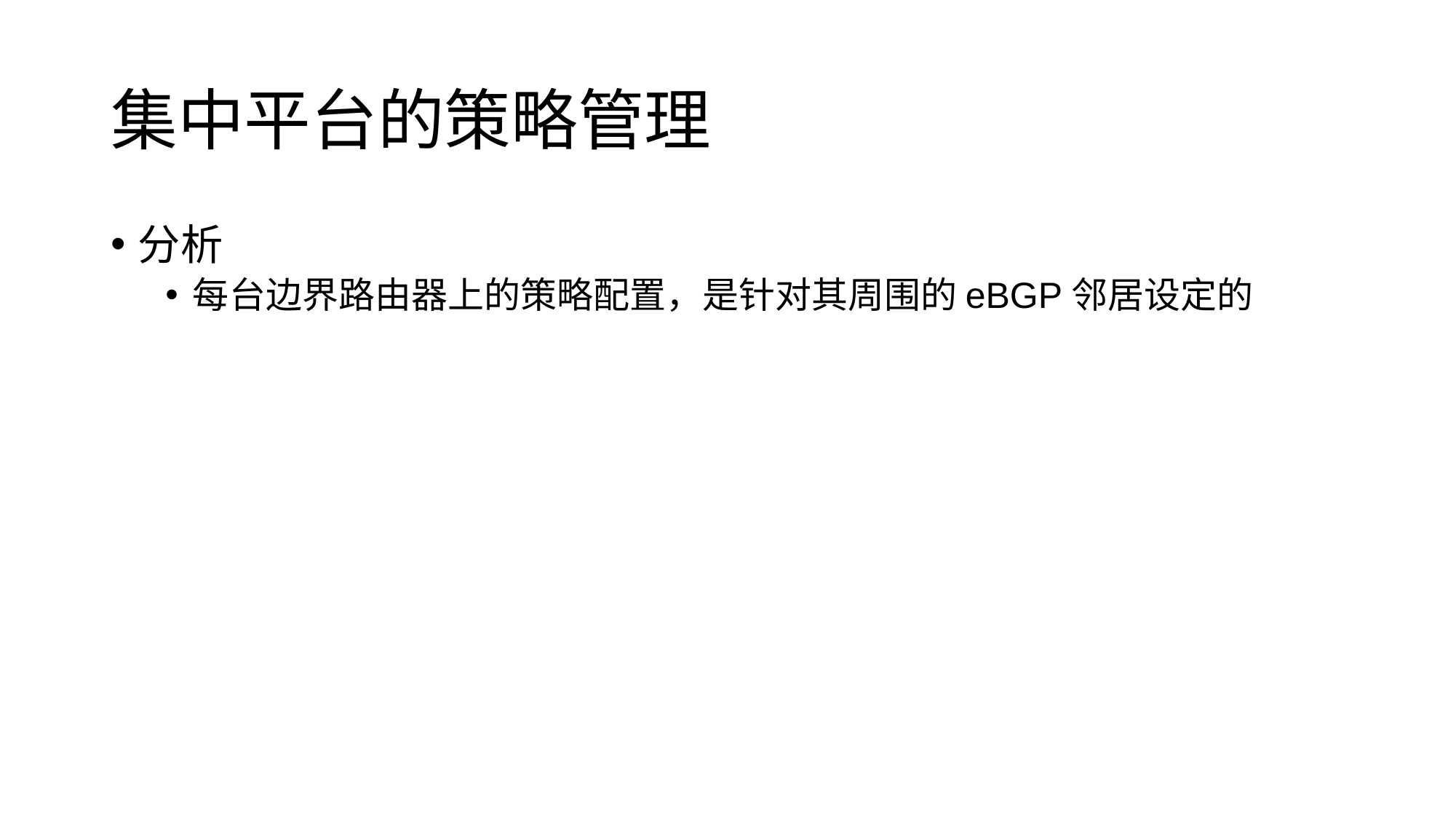

# 集中平台的策略管理
分析
每台边界路由器上的策略配置，是针对其周围的eBGP邻居设定的